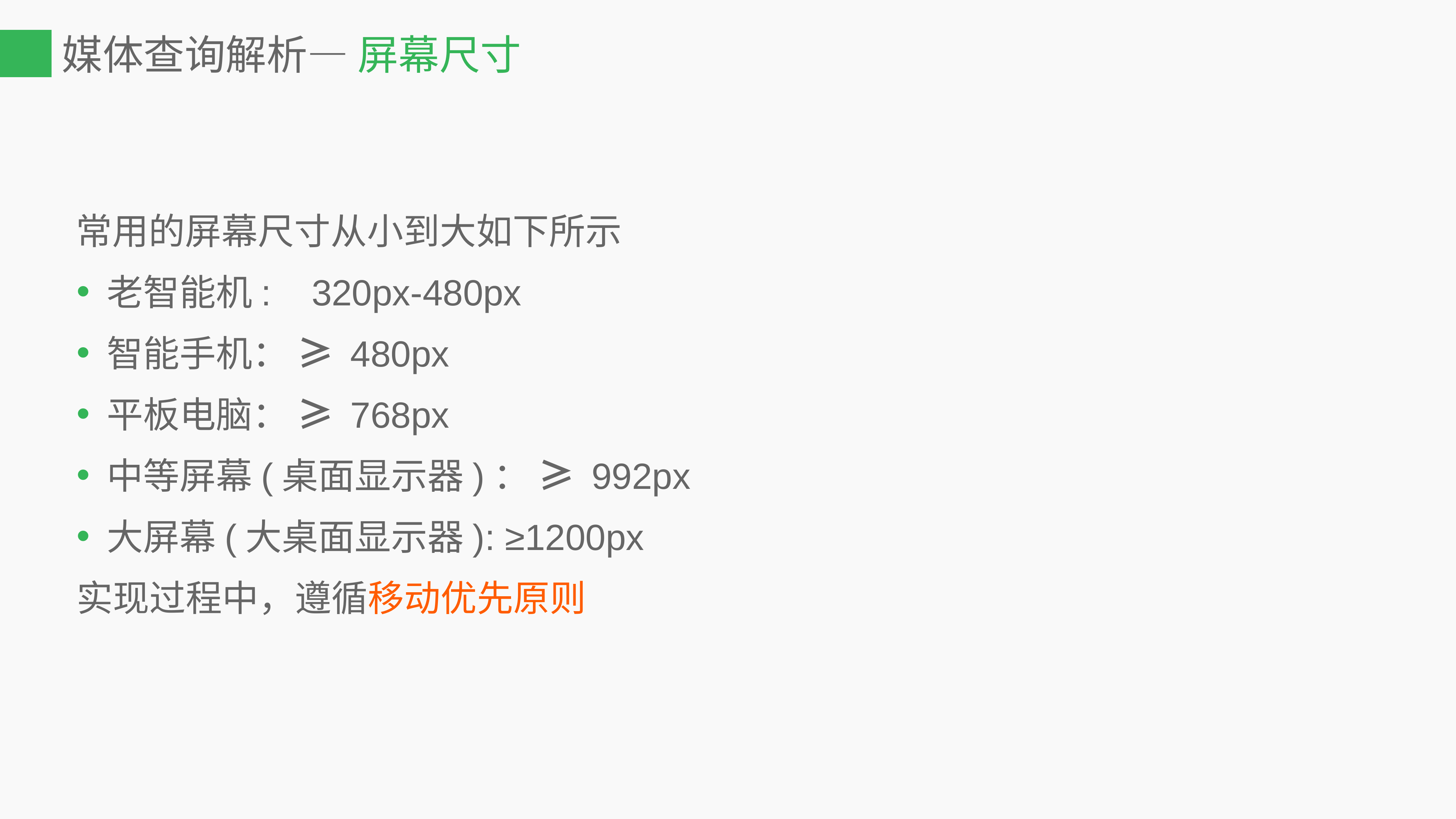

# 媒体查询解析— 屏幕尺寸
常用的屏幕尺寸从小到大如下所示
老智能机:    320px-480px
智能手机： ≥ 480px
平板电脑： ≥ 768px
中等屏幕(桌面显示器)： ≥ 992px
大屏幕(大桌面显示器): ≥1200px
实现过程中，遵循移动优先原则